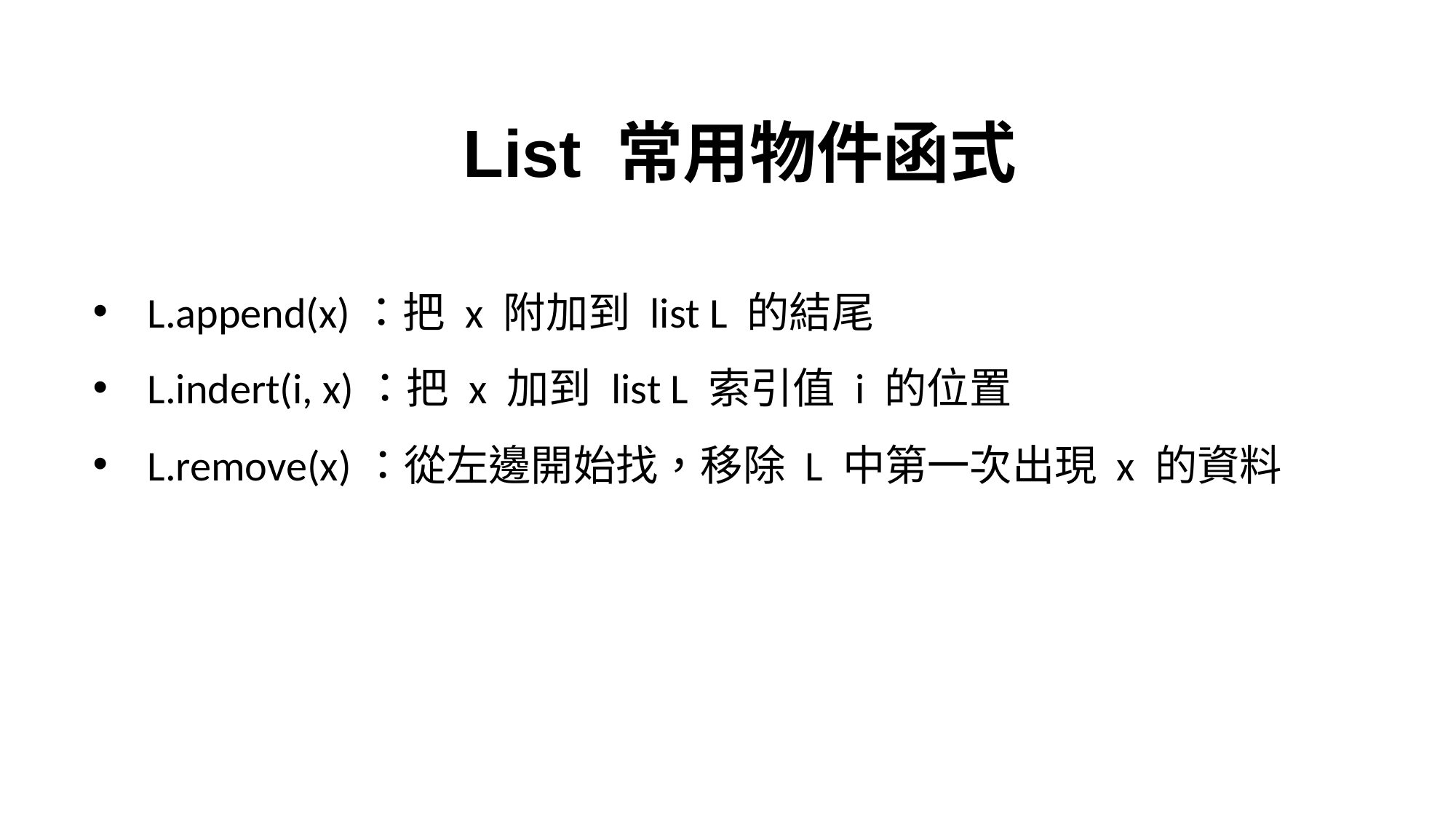

List 常用物件函式
L.append(x)：把 x 附加到 list L 的結尾
L.indert(i, x)：把 x 加到 list L 索引值 i 的位置
L.remove(x)：從左邊開始找，移除 L 中第一次出現 x 的資料